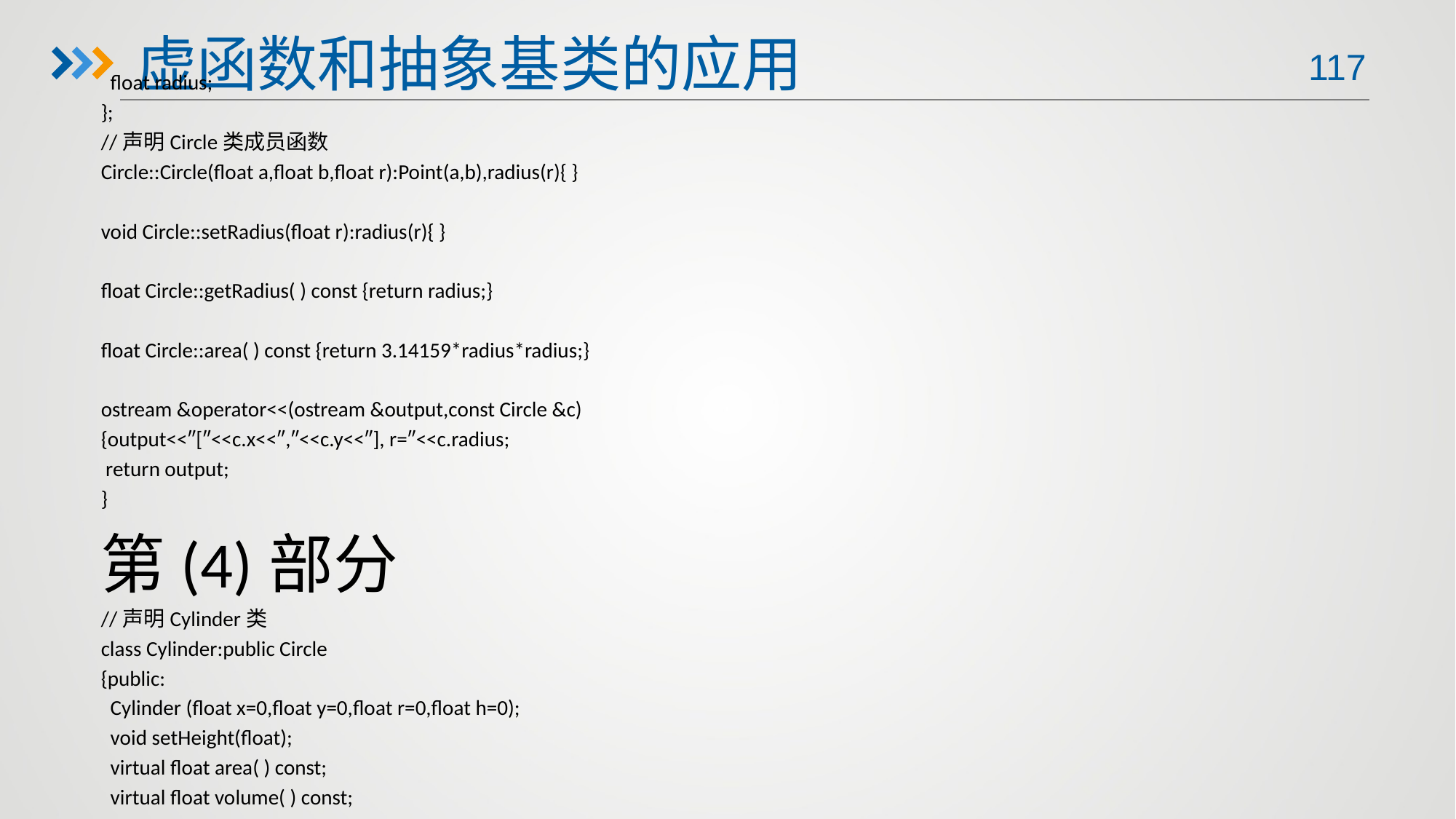

虚函数和抽象基类的应用
  float radius;
};
//声明Circle类成员函数
Circle::Circle(float a,float b,float r):Point(a,b),radius(r){ }

void Circle::setRadius(float r):radius(r){ }

float Circle::getRadius( ) const {return radius;}

float Circle::area( ) const {return 3.14159*radius*radius;}

ostream &operator<<(ostream &output,const Circle &c)
{output<<″[″<<c.x<<″,″<<c.y<<″], r=″<<c.radius;
 return output;
}
第(4)部分
//声明Cylinder类
class Cylinder:public Circle
{public:
  Cylinder (float x=0,float y=0,float r=0,float h=0);
  void setHeight(float);
  virtual float area( ) const;
  virtual float volume( ) const;